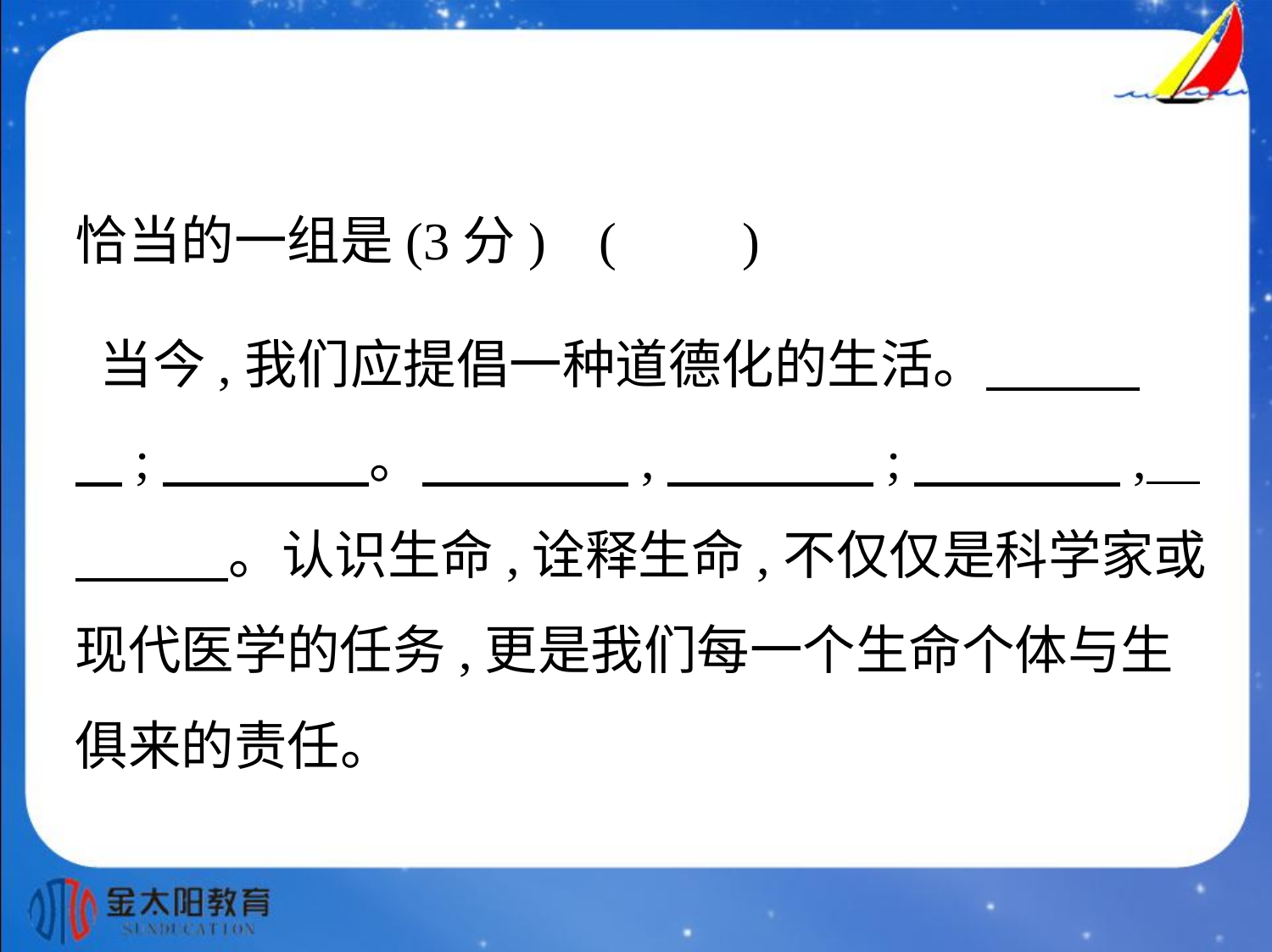

恰当的一组是(3分) (　    )
 当今,我们应提倡一种道德化的生活。　　    
    ;　　　    。　　　    ,　　　    ;　　　    ,    
　　    。认识生命,诠释生命,不仅仅是科学家或
现代医学的任务,更是我们每一个生命个体与生
俱来的责任。